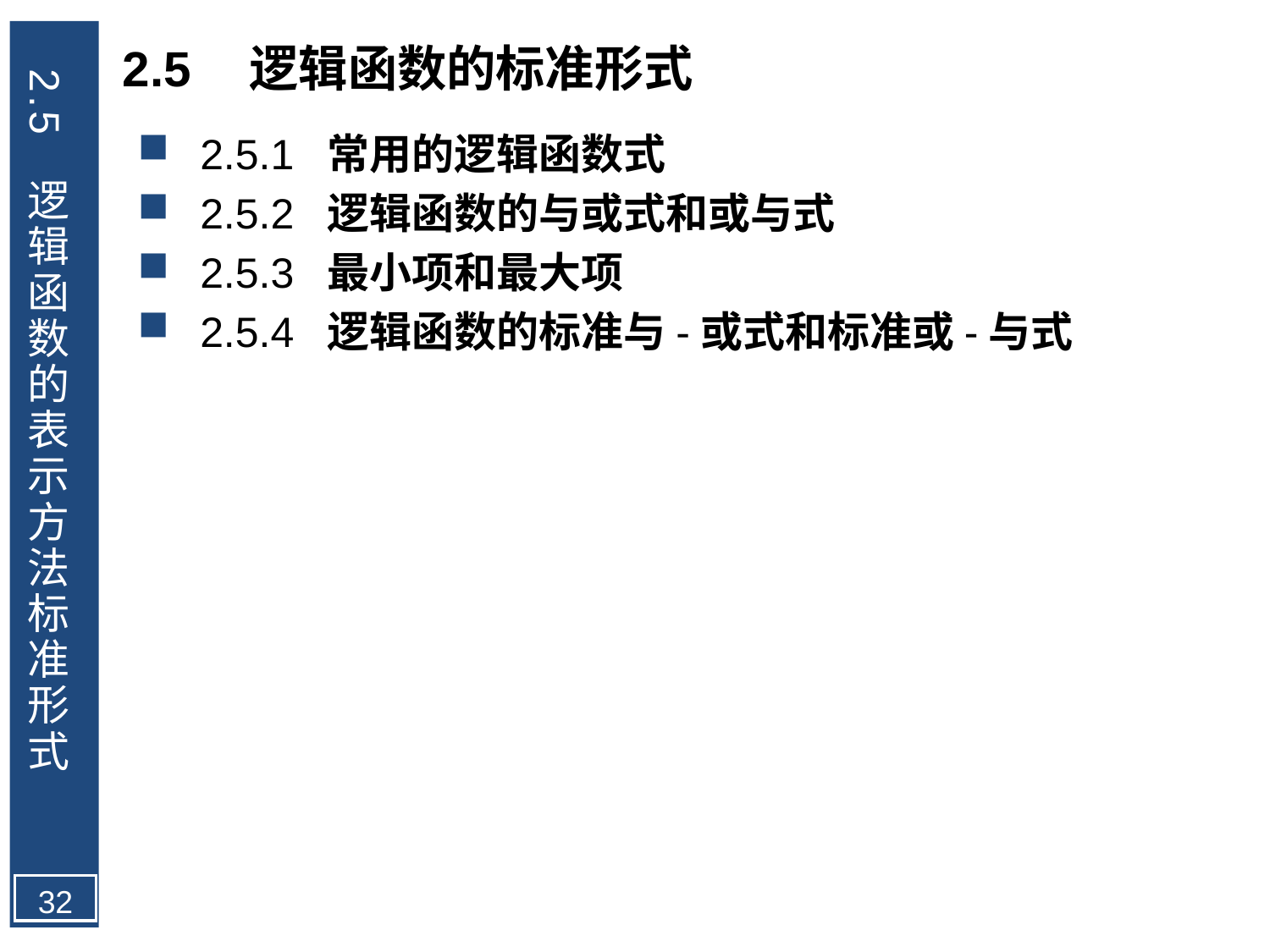

2.5  逻辑函数的表示方法标准形式
2.5	逻辑函数的标准形式
2.5.1	常用的逻辑函数式
2.5.2	逻辑函数的与或式和或与式
2.5.3	最小项和最大项
2.5.4	逻辑函数的标准与-或式和标准或-与式
32